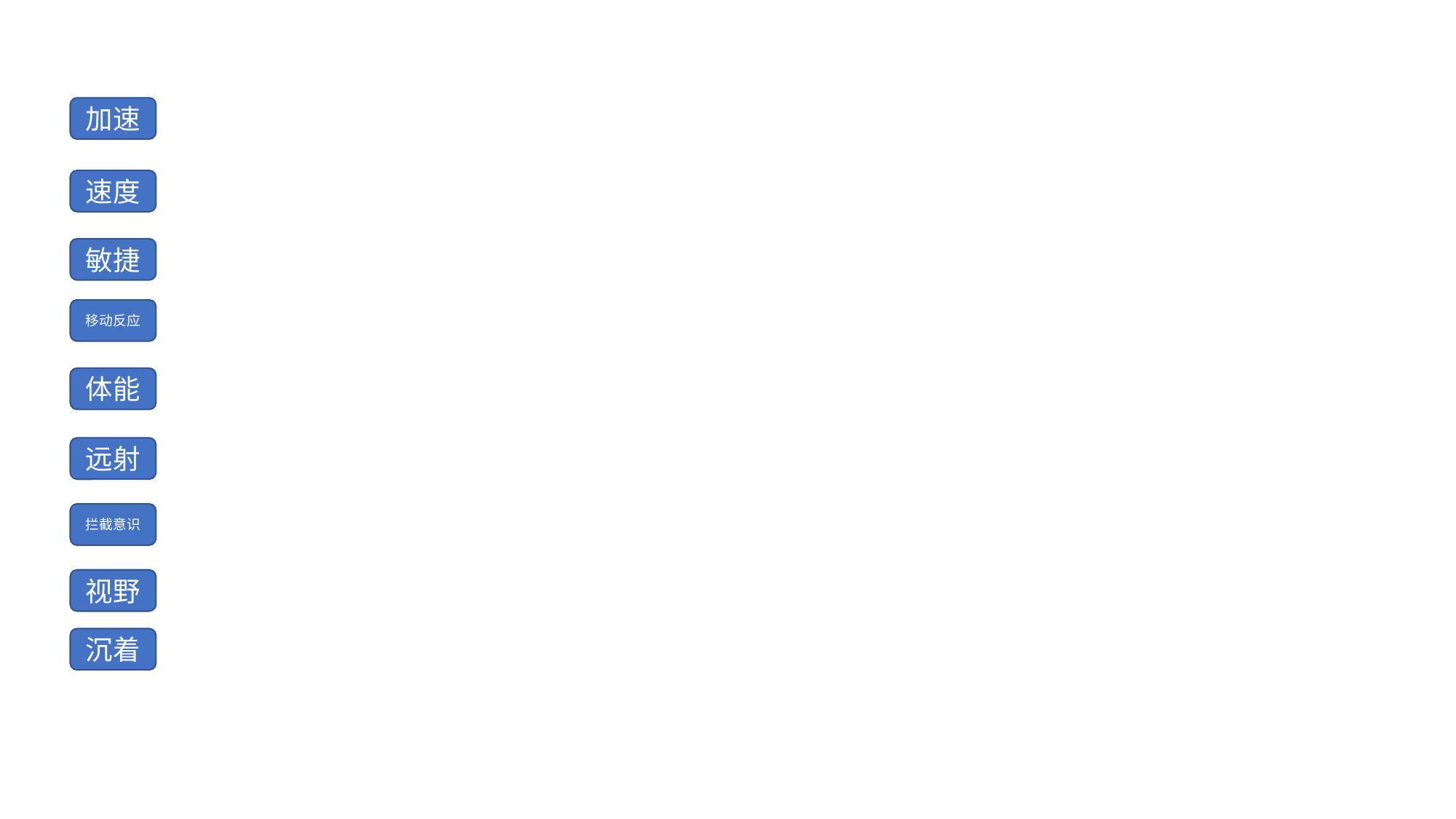

加速
速度
敏捷
移动反应
体能
远射
拦截意识
视野
沉着